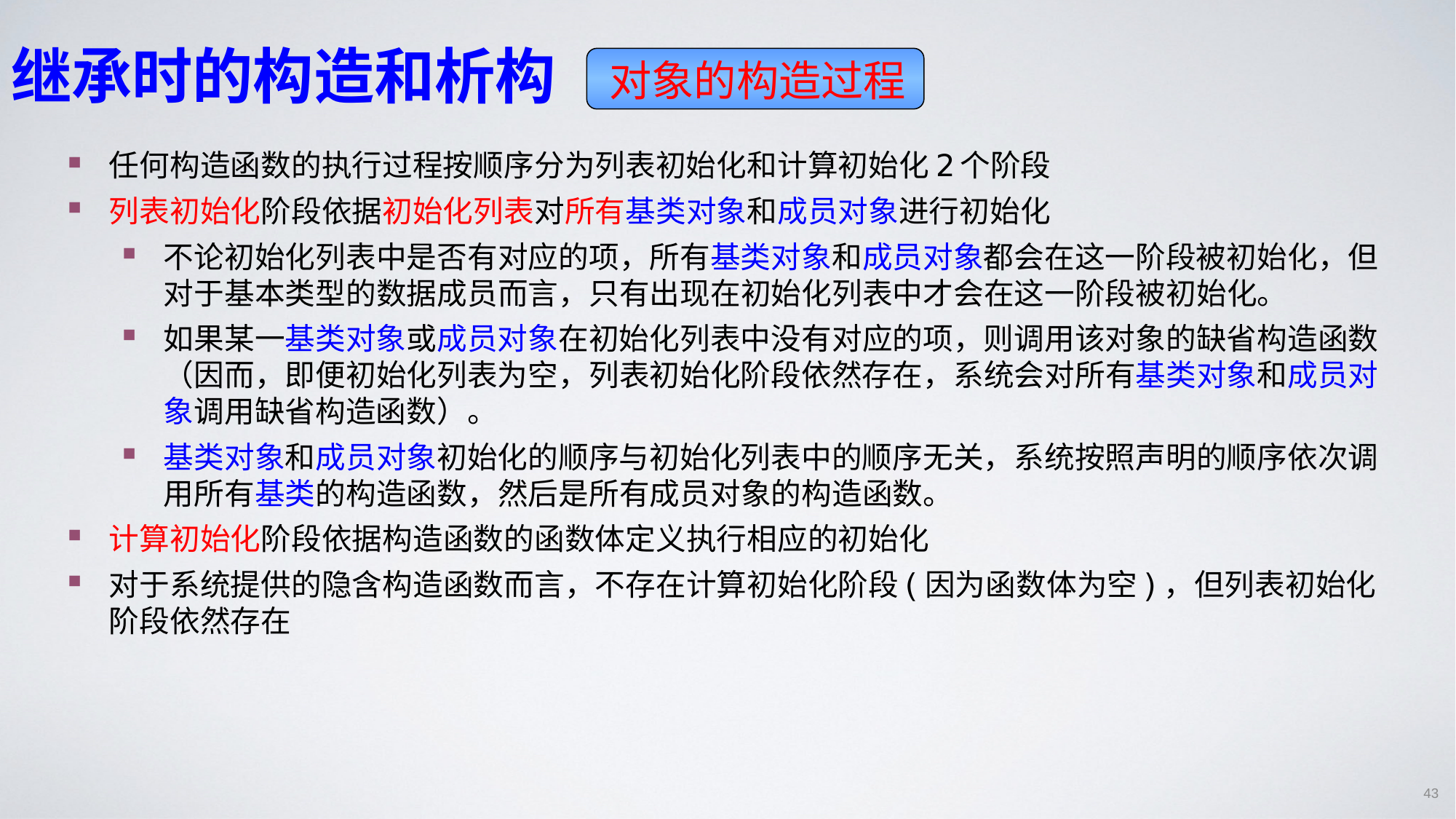

# 继承时的构造和析构

对象的构造过程
任何构造函数的执行过程按顺序分为列表初始化和计算初始化2个阶段
列表初始化阶段依据初始化列表对所有基类对象和成员对象进行初始化
不论初始化列表中是否有对应的项，所有基类对象和成员对象都会在这一阶段被初始化，但对于基本类型的数据成员而言，只有出现在初始化列表中才会在这一阶段被初始化。
如果某一基类对象或成员对象在初始化列表中没有对应的项，则调用该对象的缺省构造函数（因而，即便初始化列表为空，列表初始化阶段依然存在，系统会对所有基类对象和成员对象调用缺省构造函数）。
基类对象和成员对象初始化的顺序与初始化列表中的顺序无关，系统按照声明的顺序依次调用所有基类的构造函数，然后是所有成员对象的构造函数。
计算初始化阶段依据构造函数的函数体定义执行相应的初始化
对于系统提供的隐含构造函数而言，不存在计算初始化阶段(因为函数体为空)，但列表初始化阶段依然存在
43